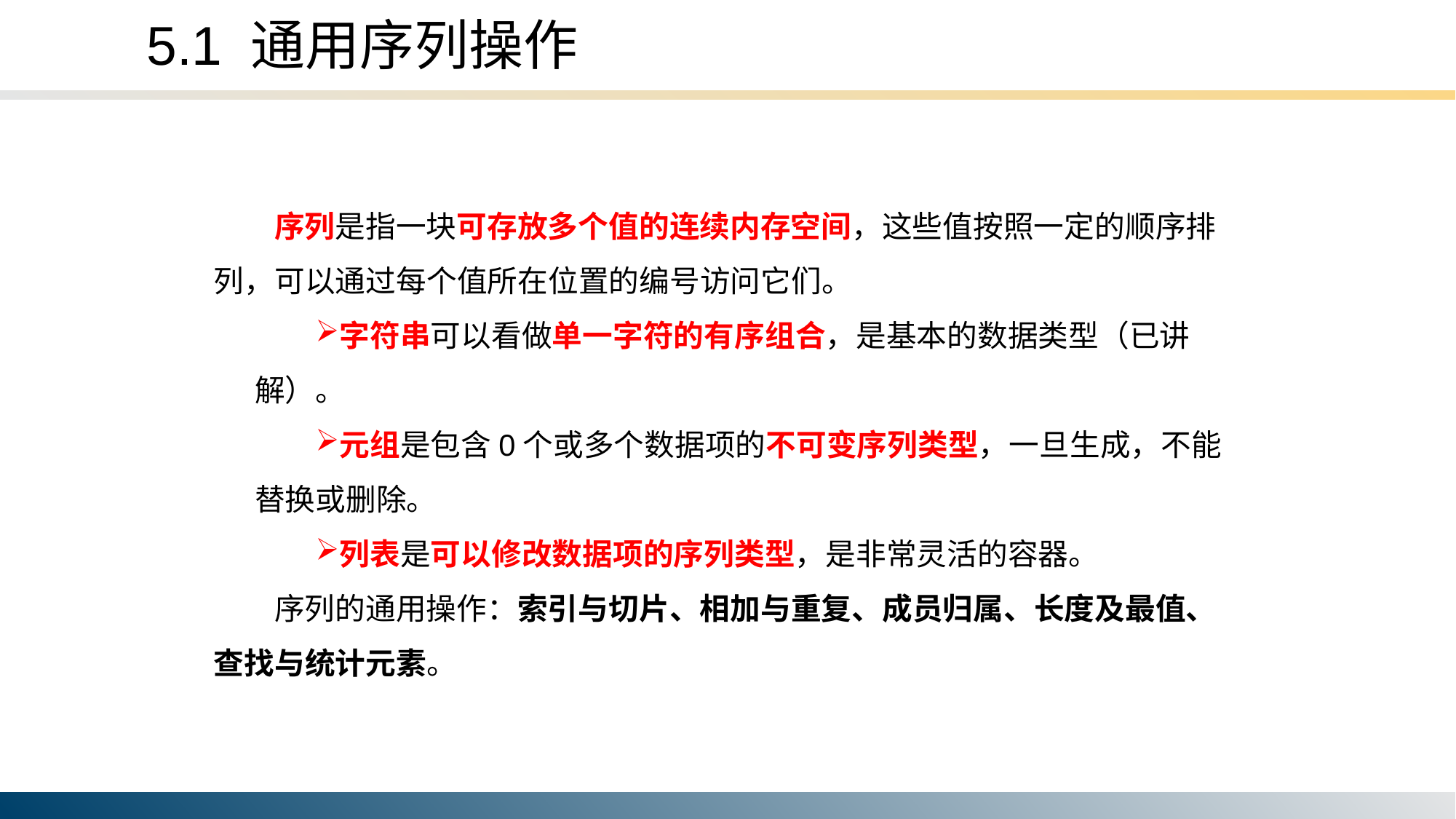

5.1 通用序列操作
序列是指一块可存放多个值的连续内存空间，这些值按照一定的顺序排列，可以通过每个值所在位置的编号访问它们。
字符串可以看做单一字符的有序组合，是基本的数据类型（已讲解）。
元组是包含0个或多个数据项的不可变序列类型，一旦生成，不能替换或删除。
列表是可以修改数据项的序列类型，是非常灵活的容器。
序列的通用操作：索引与切片、相加与重复、成员归属、长度及最值、查找与统计元素。